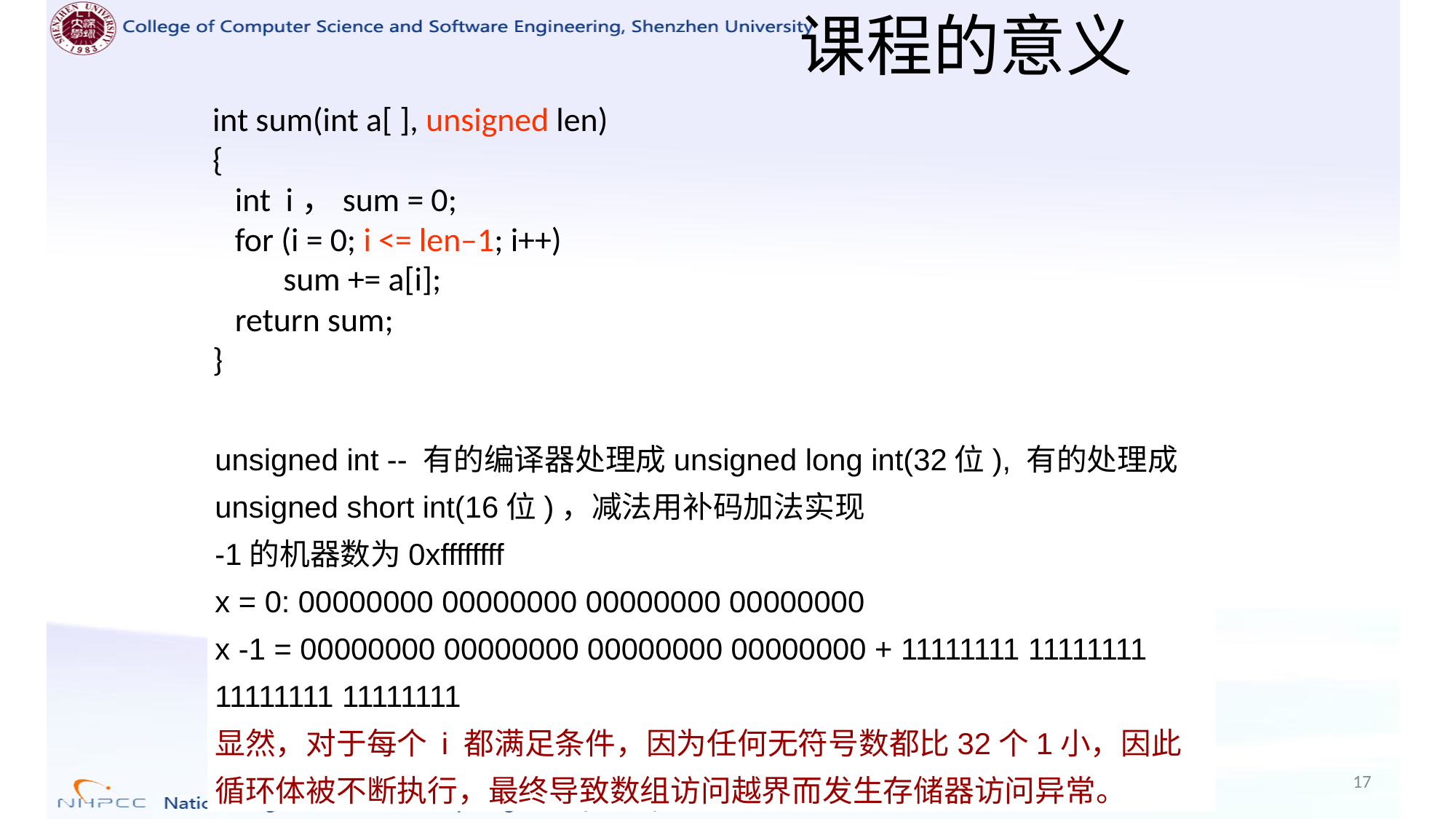

# 课程的意义
int sum(int a[ ], unsigned len)
{
   int  i，sum = 0;
   for (i = 0; i <= len–1; i++)
	    sum += a[i];
   return sum;
}
unsigned int -- 有的编译器处理成unsigned long int(32位), 有的处理成unsigned short int(16位)，减法用补码加法实现
-1的机器数为0xffffffff
x = 0: 00000000 00000000 00000000 00000000
x -1 = 00000000 00000000 00000000 00000000 + 11111111 11111111 11111111 11111111
显然，对于每个 i 都满足条件，因为任何无符号数都比32个1小，因此循环体被不断执行，最终导致数组访问越界而发生存储器访问异常。
17